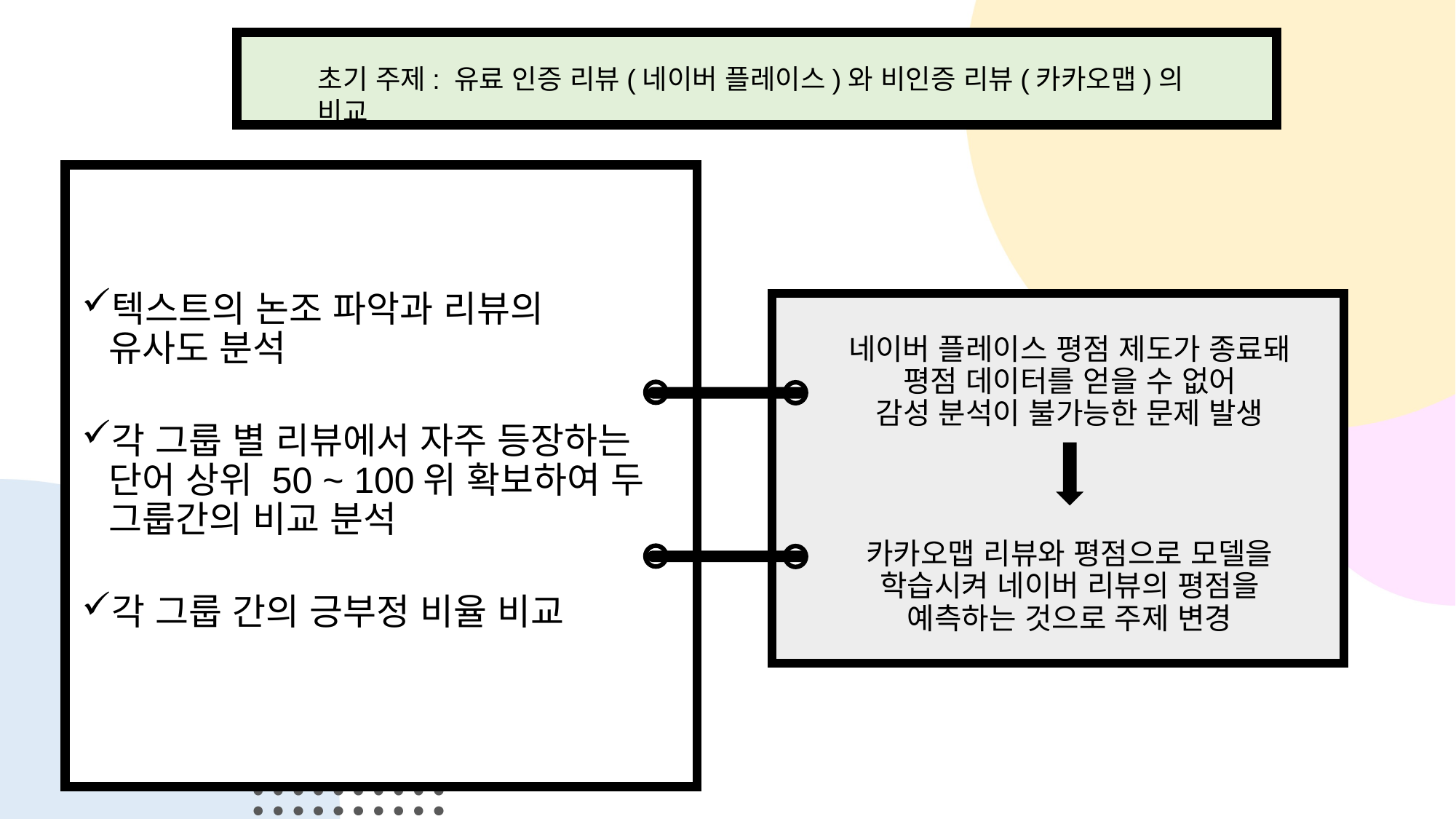

초기 주제: 유료 인증 리뷰(네이버 플레이스)와 비인증 리뷰(카카오맵)의 비교

텍스트의 논조 파악과 리뷰의 유사도 분석

각 그룹 별 리뷰에서 자주 등장하는 단어 상위 50 ~ 100위 확보하여 두 그룹간의 비교 분석

각 그룹 간의 긍부정 비율 비교

네이버 플레이스 평점 제도가 종료돼
평점 데이터를 얻을 수 없어
감성 분석이 불가능한 문제 발생

카카오맵 리뷰와 평점으로 모델을
학습시켜 네이버 리뷰의 평점을
예측하는 것으로 주제 변경